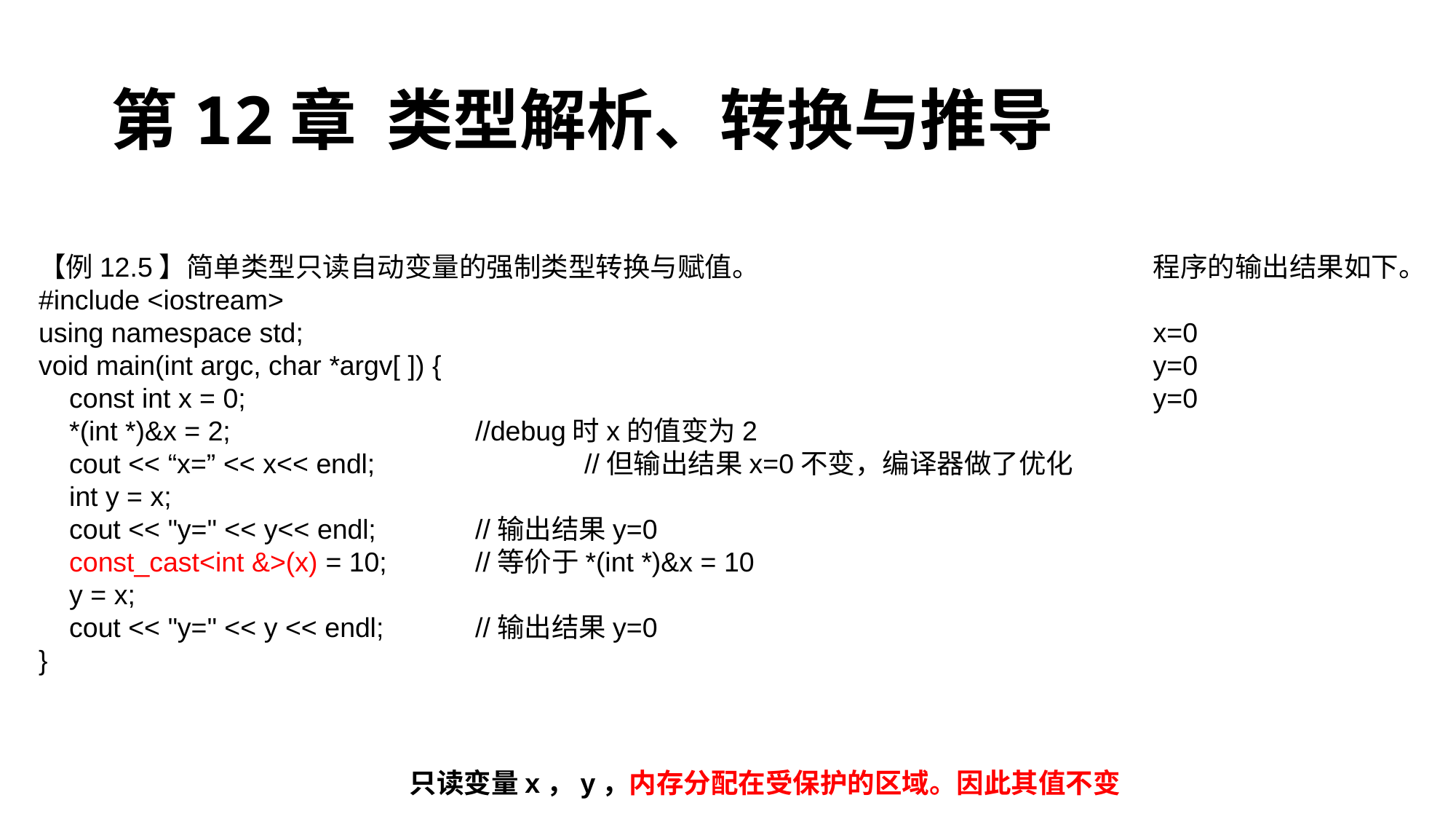

# 第12章  类型解析、转换与推导
【例12.5】简单类型只读自动变量的强制类型转换与赋值。
#include <iostream>
using namespace std;
void main(int argc, char *argv[ ]) {
    const int x = 0;
    *(int *)&x = 2;   			//debug时x的值变为2
    cout << “x=” << x<< endl;		//但输出结果x=0不变，编译器做了优化
    int y = x;
    cout << "y=" << y<< endl;	//输出结果y=0
    const_cast<int &>(x) = 10;	//等价于*(int *)&x = 10
    y = x;
    cout << "y=" << y << endl;	//输出结果y=0
}

程序的输出结果如下。

x=0
y=0
y=0
只读变量x，y，内存分配在受保护的区域。因此其值不变